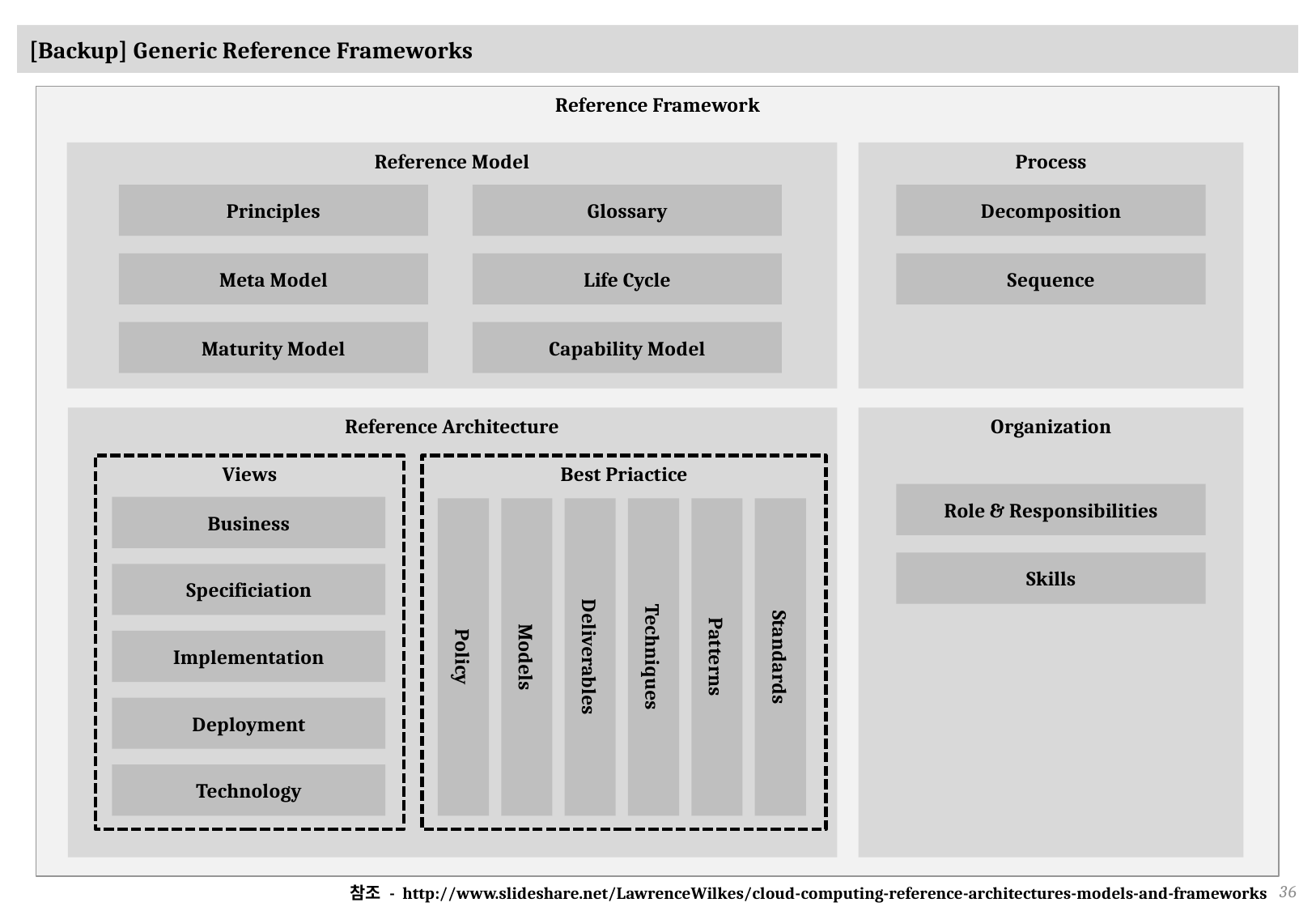

# [Backup] Generic Reference Frameworks

Reference Framework

Reference Model

Process
Principles
Glossary
Decomposition
Meta Model
Life Cycle
Sequence
Maturity Model
Capability Model

Reference Architecture

Organization

Views
Business
Specificiation
Implementation
Deployment
Technology

Best Priactice
Role & Responsibilities
Policy
Models
Deliverables
Techniques
Patterns
Standards
Skills
참조 -  http://www.slideshare.net/LawrenceWilkes/cloud-computing-reference-architectures-models-and-frameworks